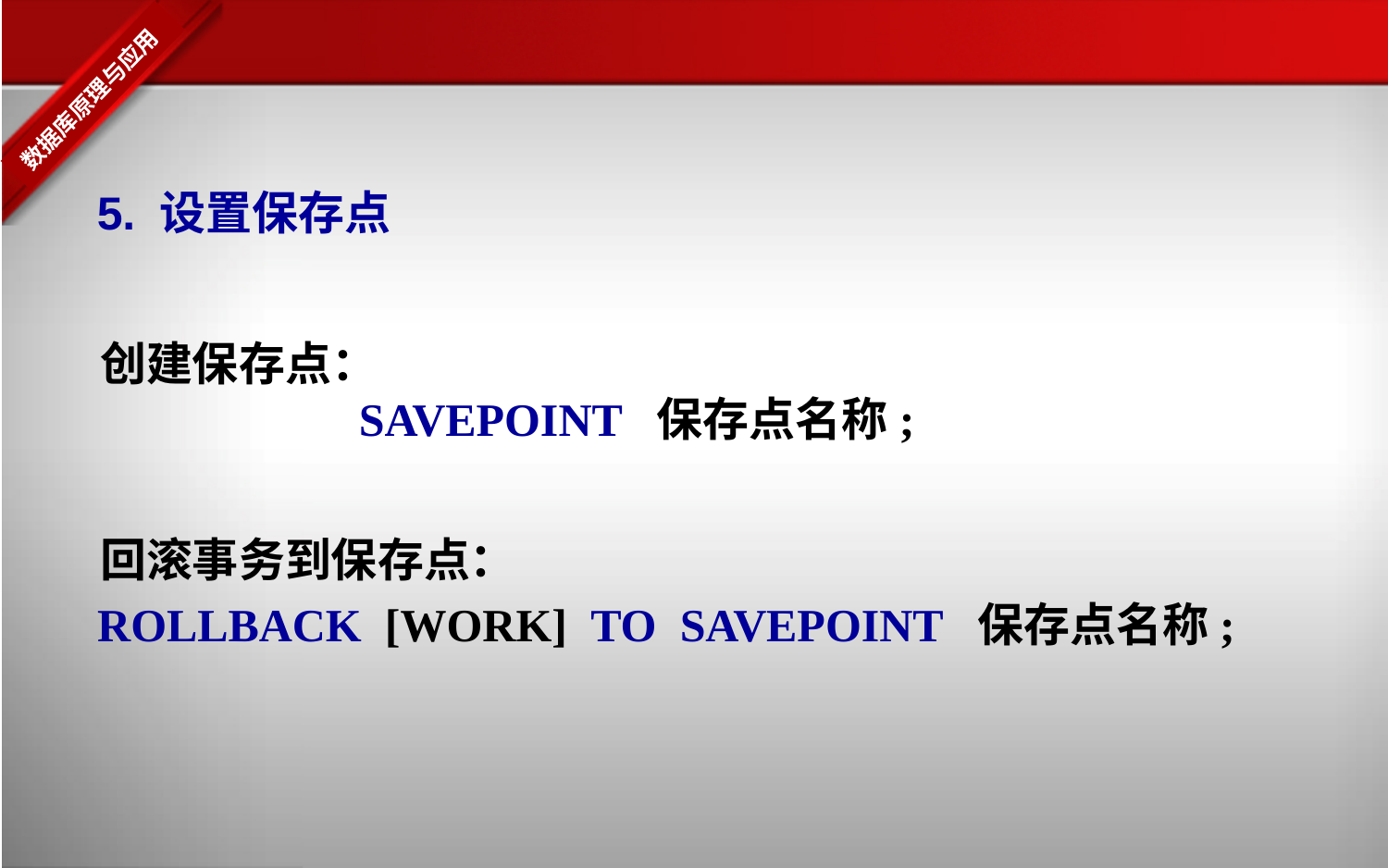

5. 设置保存点
       创建保存点：
SAVEPOINT  保存点名称;
       回滚事务到保存点：
ROLLBACK  [WORK]  TO  SAVEPOINT  保存点名称;